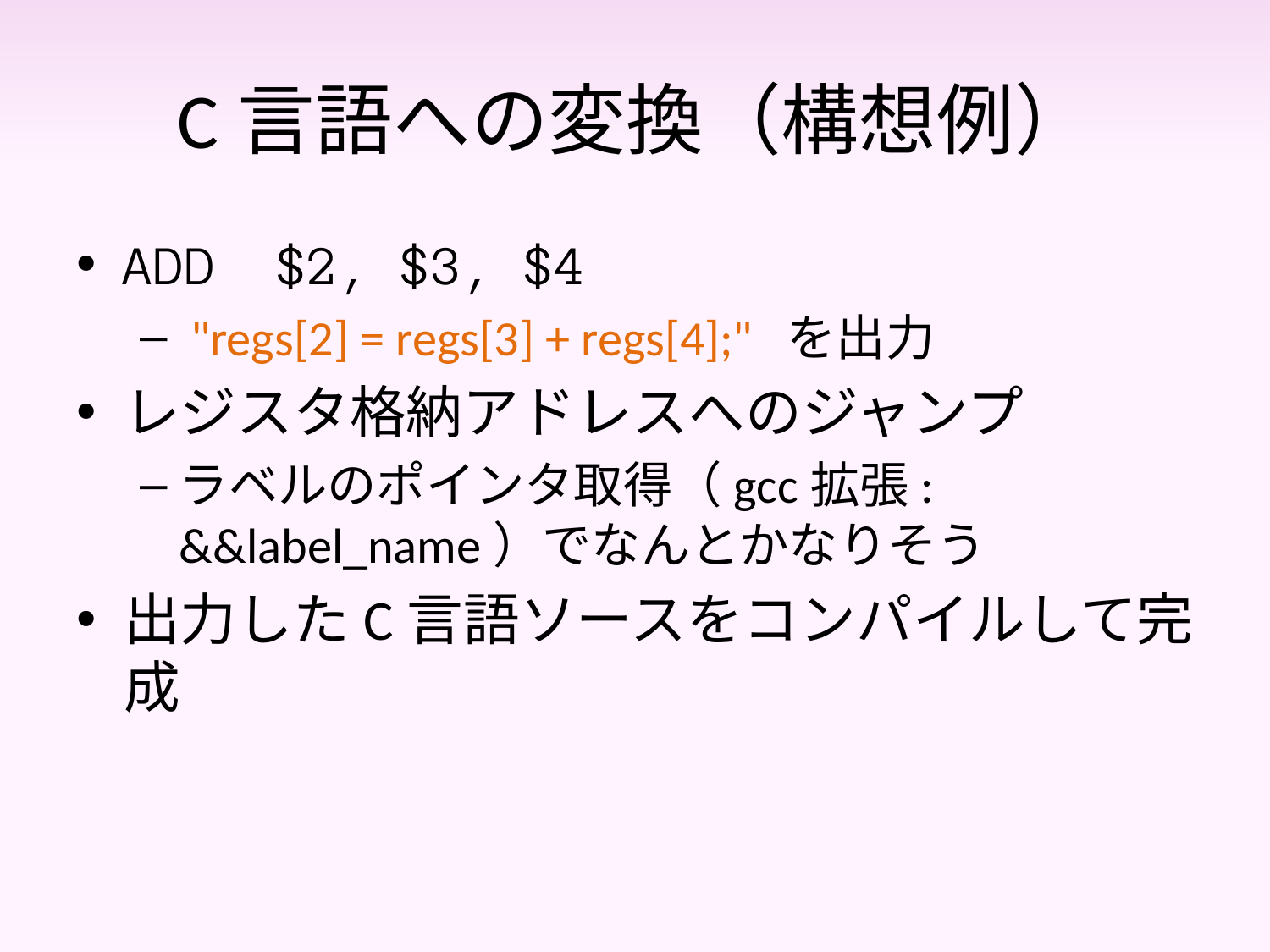

# C言語への変換（構想例）
ADD  $2, $3, $4
 "regs[2] = regs[3] + regs[4];"  を出力
レジスタ格納アドレスへのジャンプ
ラベルのポインタ取得（gcc拡張: &&label_name）でなんとかなりそう
出力したC言語ソースをコンパイルして完成